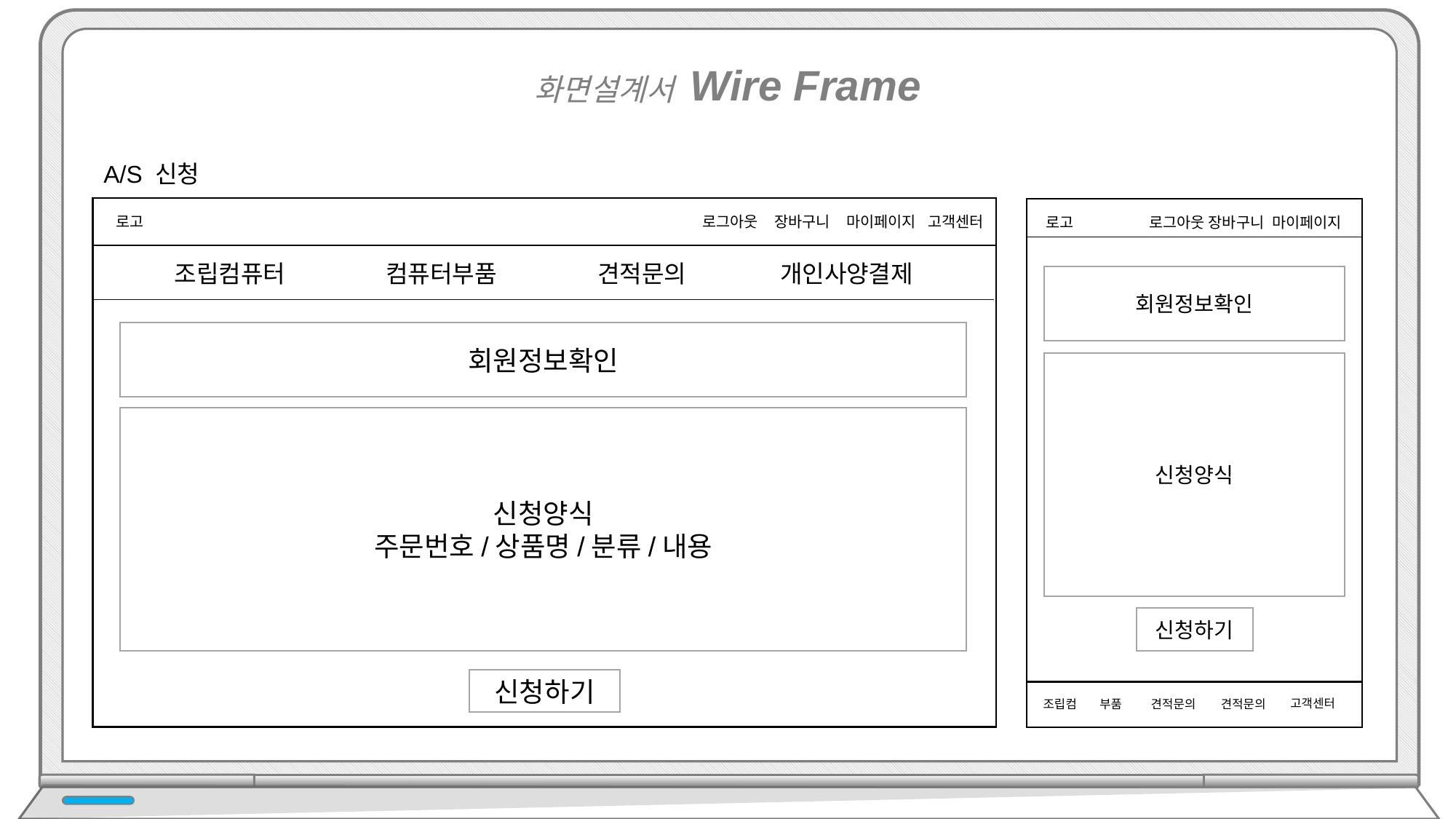

화면설계서 Wire Frame
A/S 신청

로그아웃    장바구니    마이페이지   고객센터
로고
로고
로그아웃 장바구니  마이페이지
조립컴퓨터               컴퓨터부품               견적문의              개인사양결제
회원정보확인
회원정보확인
신청양식
신청양식
주문번호/상품명/분류/내용
신청하기
신청하기

고객센터
견적문의
견적문의
조립컴
부품